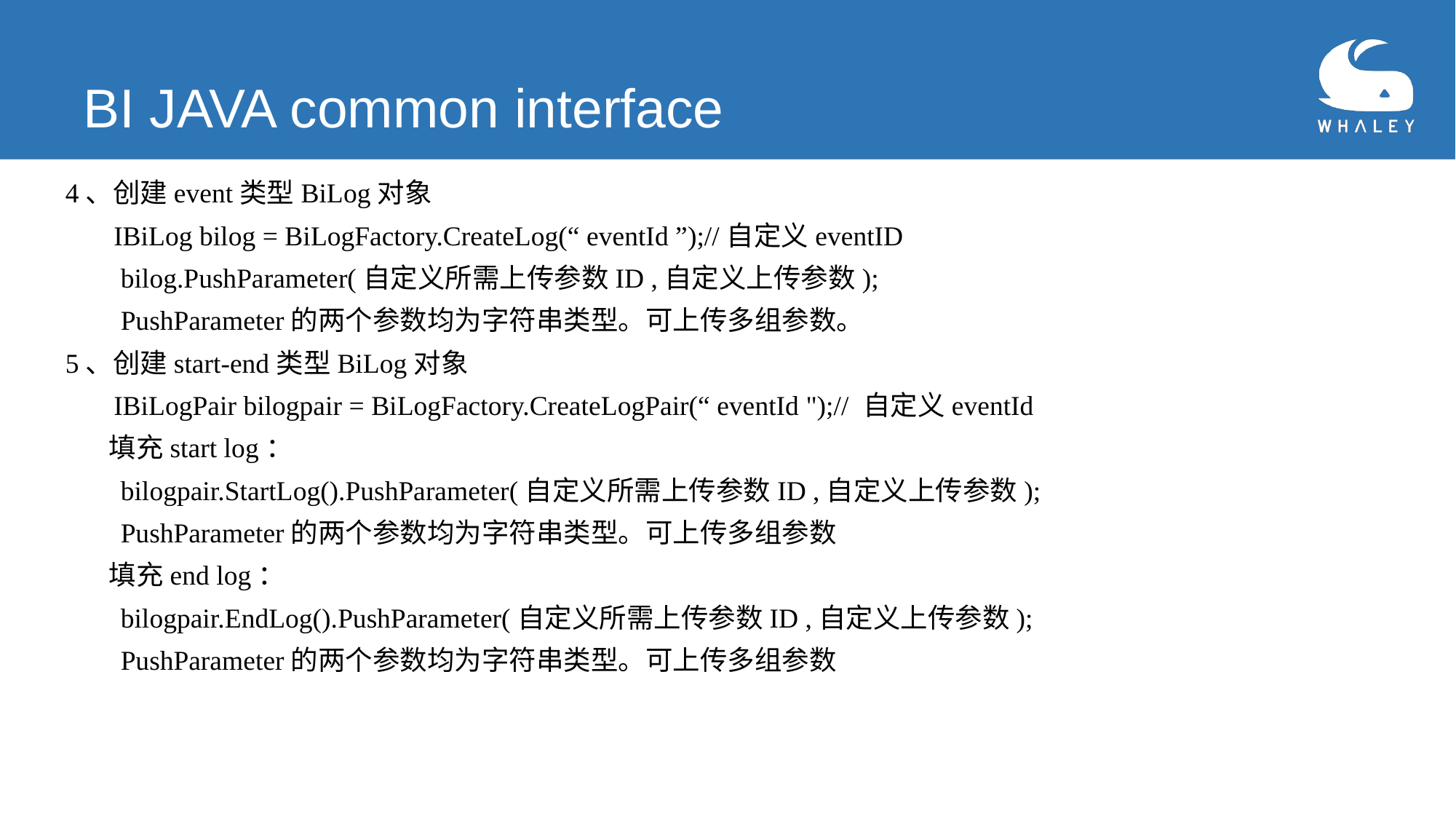

# BI JAVA common interface
4、创建event类型BiLog对象
       IBiLog bilog = BiLogFactory.CreateLog(“ eventId ”);//自定义eventID
        bilog.PushParameter(自定义所需上传参数ID ,自定义上传参数);
        PushParameter的两个参数均为字符串类型。可上传多组参数。
5、创建start-end类型BiLog对象
       IBiLogPair bilogpair = BiLogFactory.CreateLogPair(“ eventId ");// 自定义eventId
      填充start log：
        bilogpair.StartLog().PushParameter(自定义所需上传参数ID ,自定义上传参数);
        PushParameter的两个参数均为字符串类型。可上传多组参数
      填充end log：
        bilogpair.EndLog().PushParameter(自定义所需上传参数ID ,自定义上传参数);
        PushParameter的两个参数均为字符串类型。可上传多组参数